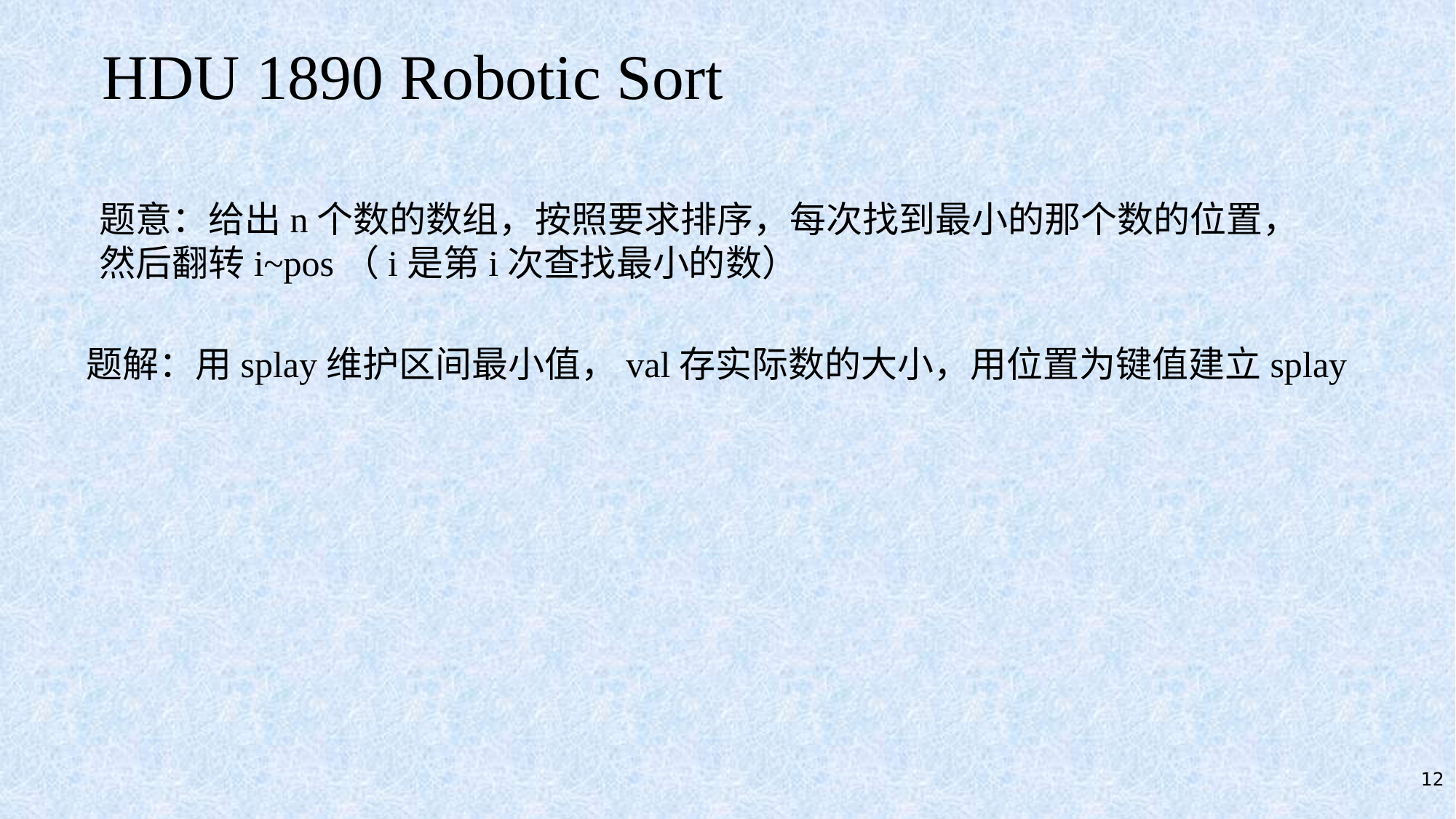

# HDU 1890 Robotic Sort
题意：给出n个数的数组，按照要求排序，每次找到最小的那个数的位置，
然后翻转i~pos（i是第i次查找最小的数）
题解：用splay维护区间最小值，val存实际数的大小，用位置为键值建立splay
12